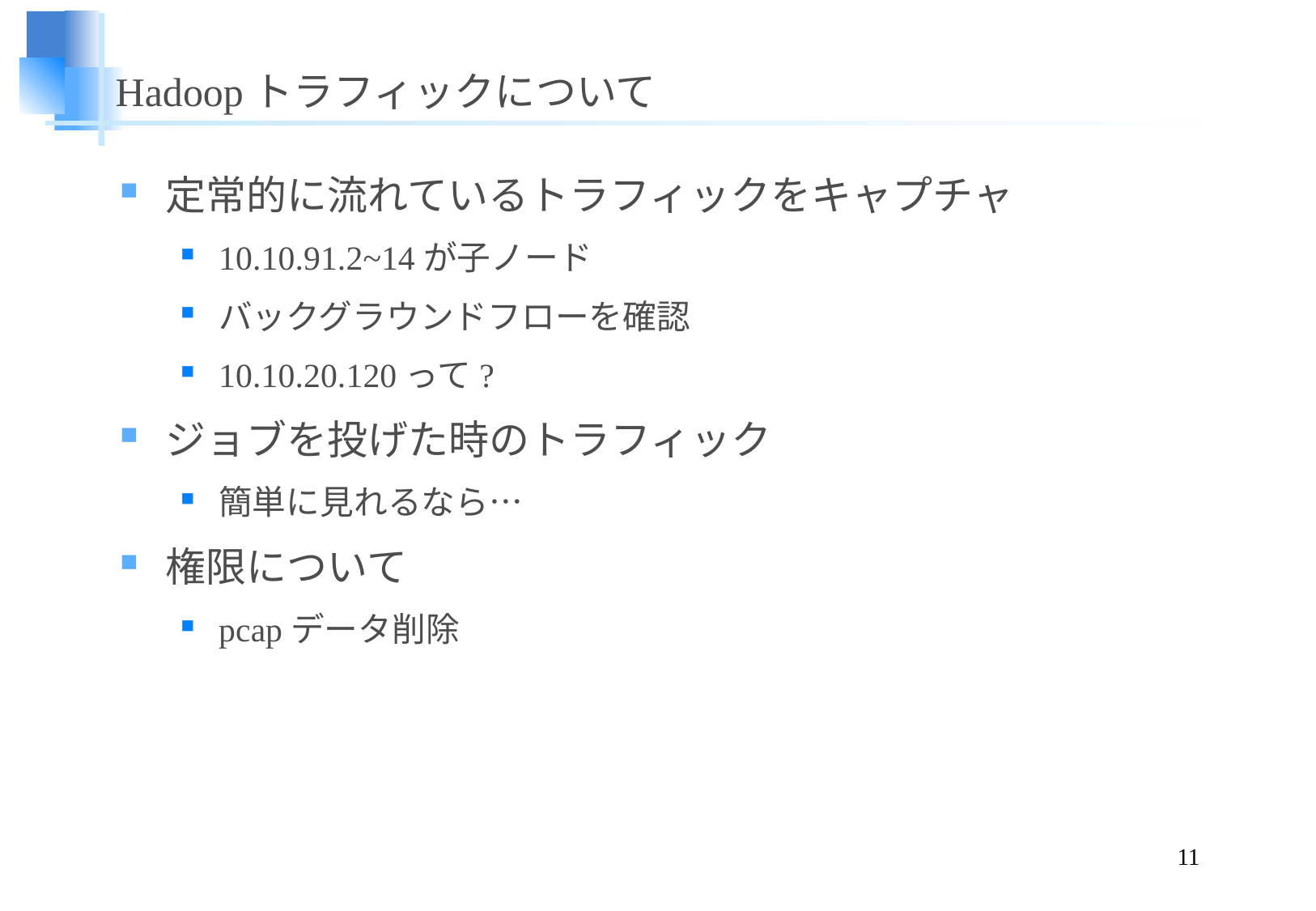

# Hadoopトラフィックについて
定常的に流れているトラフィックをキャプチャ
10.10.91.2~14が子ノード
バックグラウンドフローを確認
10.10.20.120って?
ジョブを投げた時のトラフィック
簡単に見れるなら…
権限について
pcapデータ削除
11